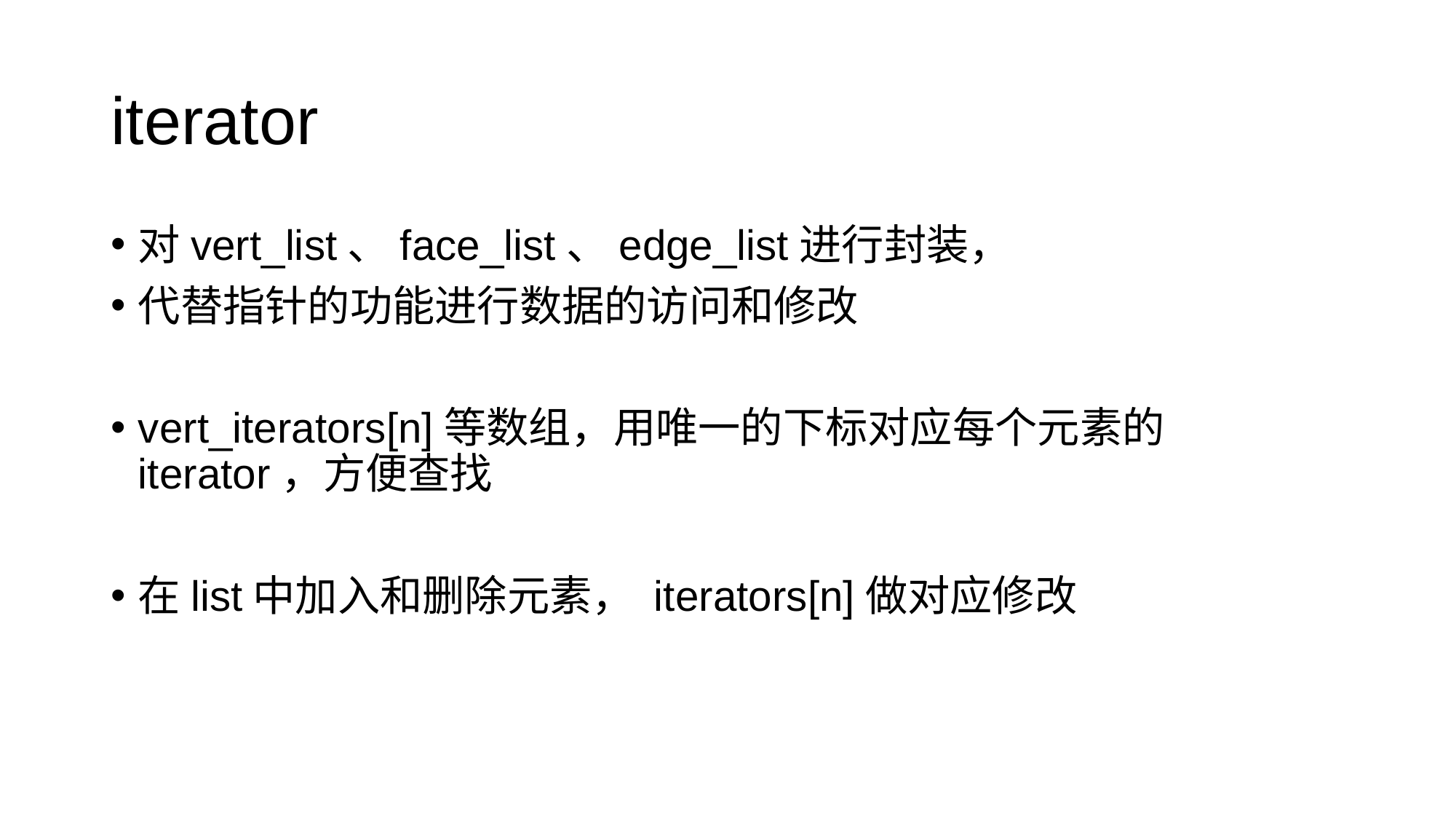

# iterator
对vert_list、face_list、edge_list进行封装，
代替指针的功能进行数据的访问和修改

vert_iterators[n]等数组，用唯一的下标对应每个元素的iterator，方便查找

在list中加入和删除元素， iterators[n]做对应修改